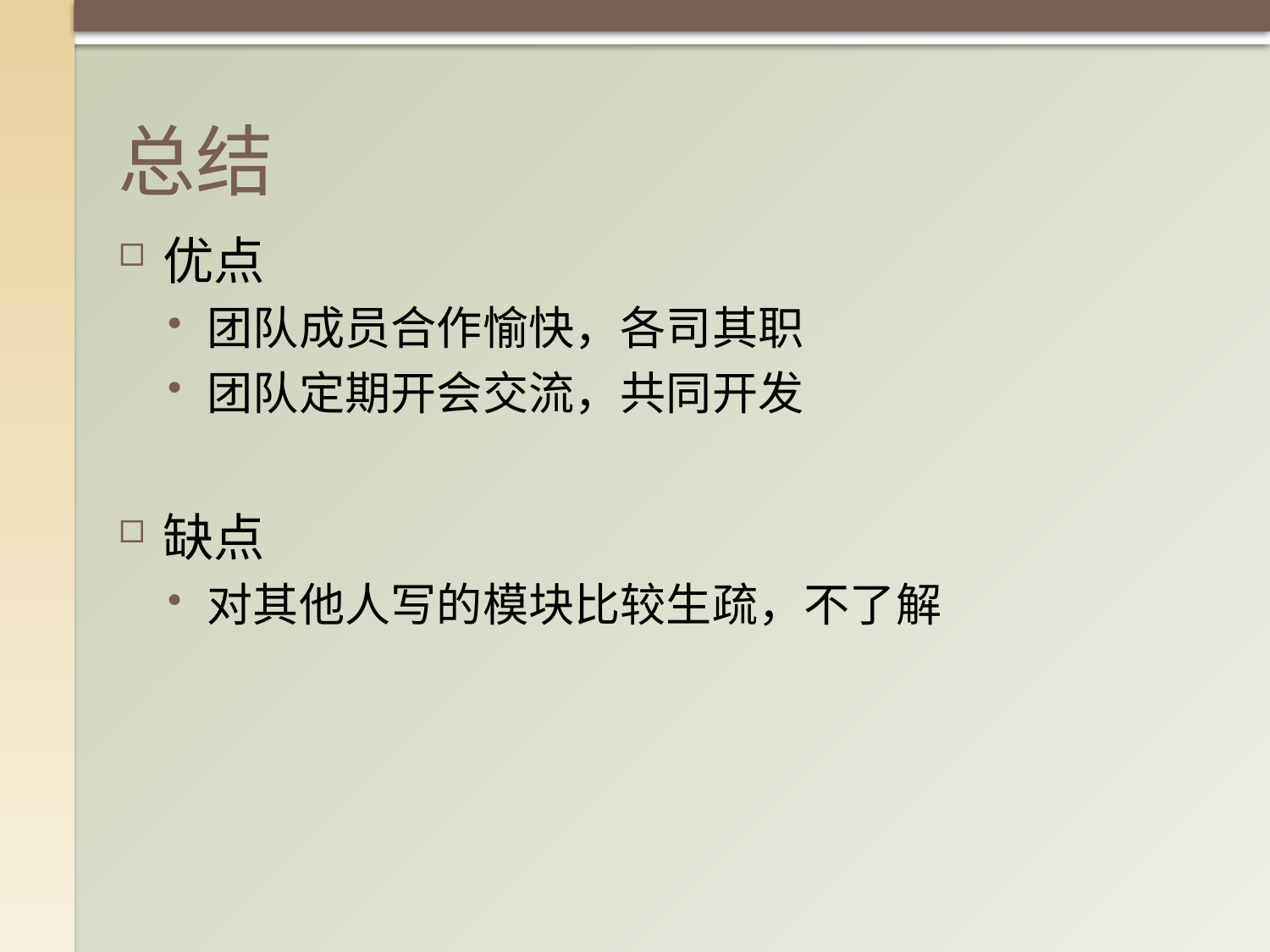

# 总结
优点
团队成员合作愉快，各司其职
团队定期开会交流，共同开发

缺点
对其他人写的模块比较生疏，不了解